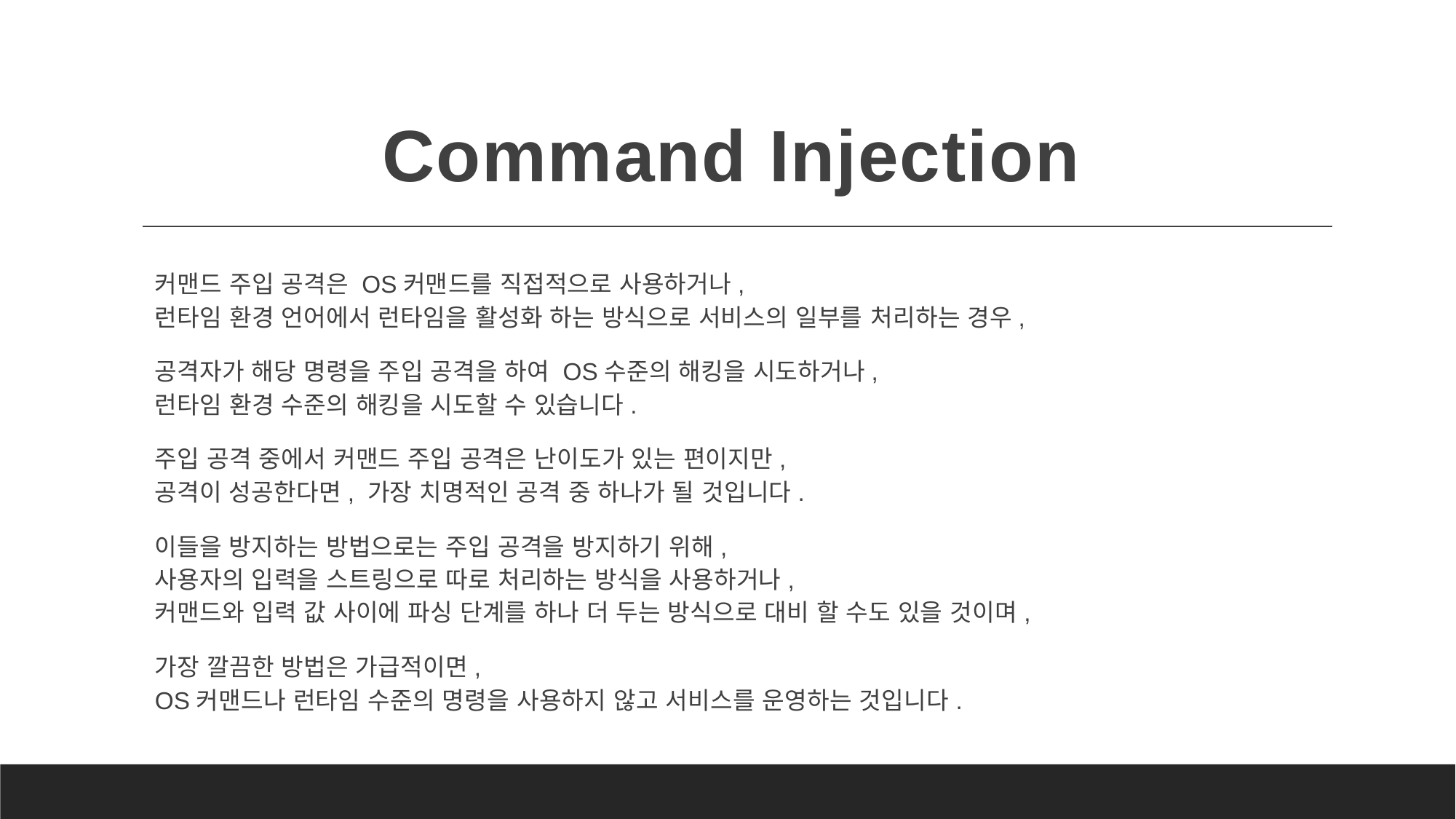

# Command Injection
커맨드 주입 공격은 OS커맨드를 직접적으로 사용하거나,
런타임 환경 언어에서 런타임을 활성화 하는 방식으로 서비스의 일부를 처리하는 경우,
공격자가 해당 명령을 주입 공격을 하여 OS수준의 해킹을 시도하거나,
런타임 환경 수준의 해킹을 시도할 수 있습니다.
주입 공격 중에서 커맨드 주입 공격은 난이도가 있는 편이지만,
공격이 성공한다면, 가장 치명적인 공격 중 하나가 될 것입니다.
이들을 방지하는 방법으로는 주입 공격을 방지하기 위해,
사용자의 입력을 스트링으로 따로 처리하는 방식을 사용하거나,
커맨드와 입력 값 사이에 파싱 단계를 하나 더 두는 방식으로 대비 할 수도 있을 것이며,
가장 깔끔한 방법은 가급적이면,
OS커맨드나 런타임 수준의 명령을 사용하지 않고 서비스를 운영하는 것입니다.